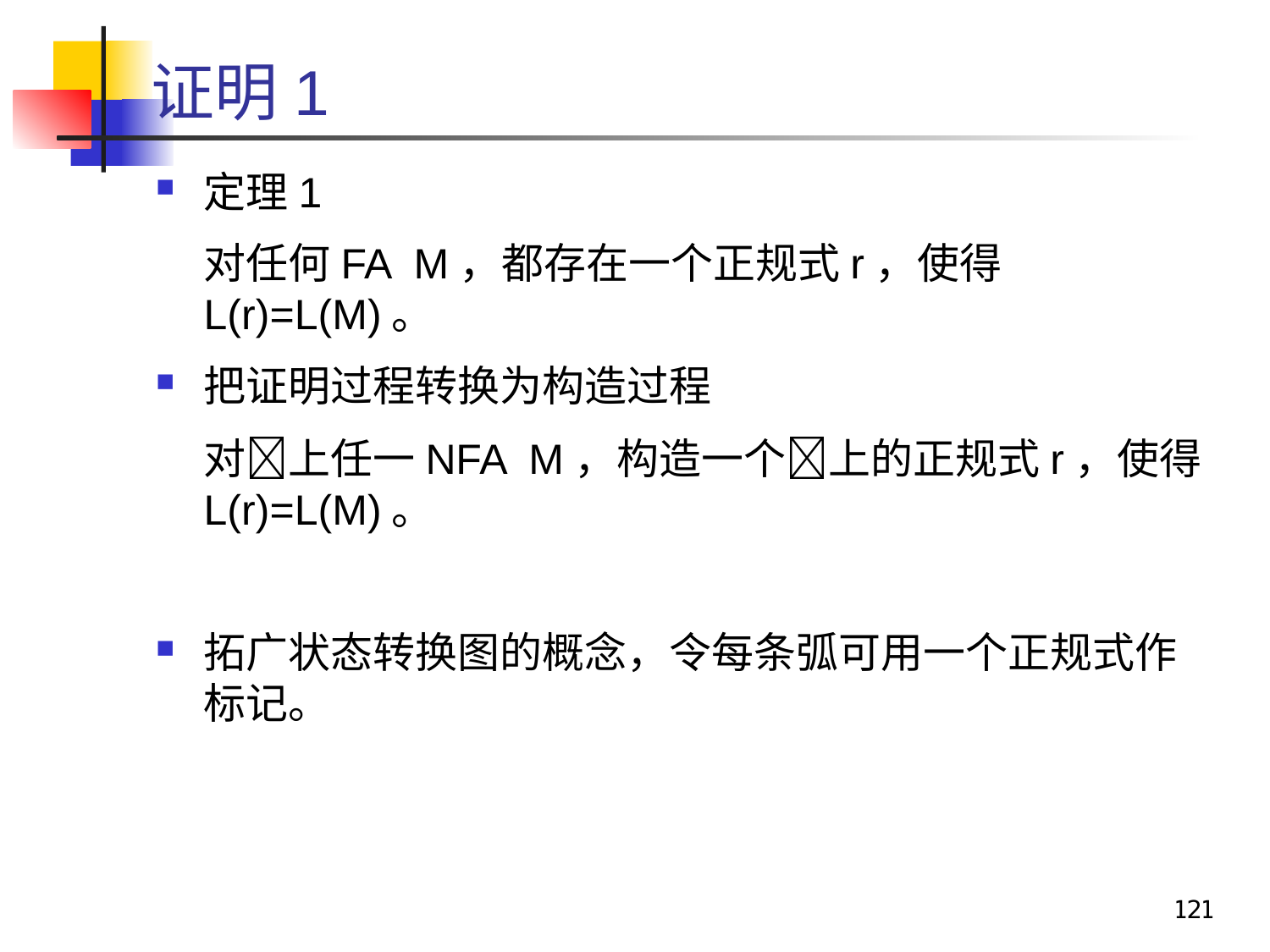

# 证明1
定理1
	对任何FA  M，都存在一个正规式r，使得L(r)=L(M)。
把证明过程转换为构造过程
	对Σ上任一NFA  M，构造一个Σ上的正规式r，使得L(r)=L(M)。

拓广状态转换图的概念，令每条弧可用一个正规式作标记。
121